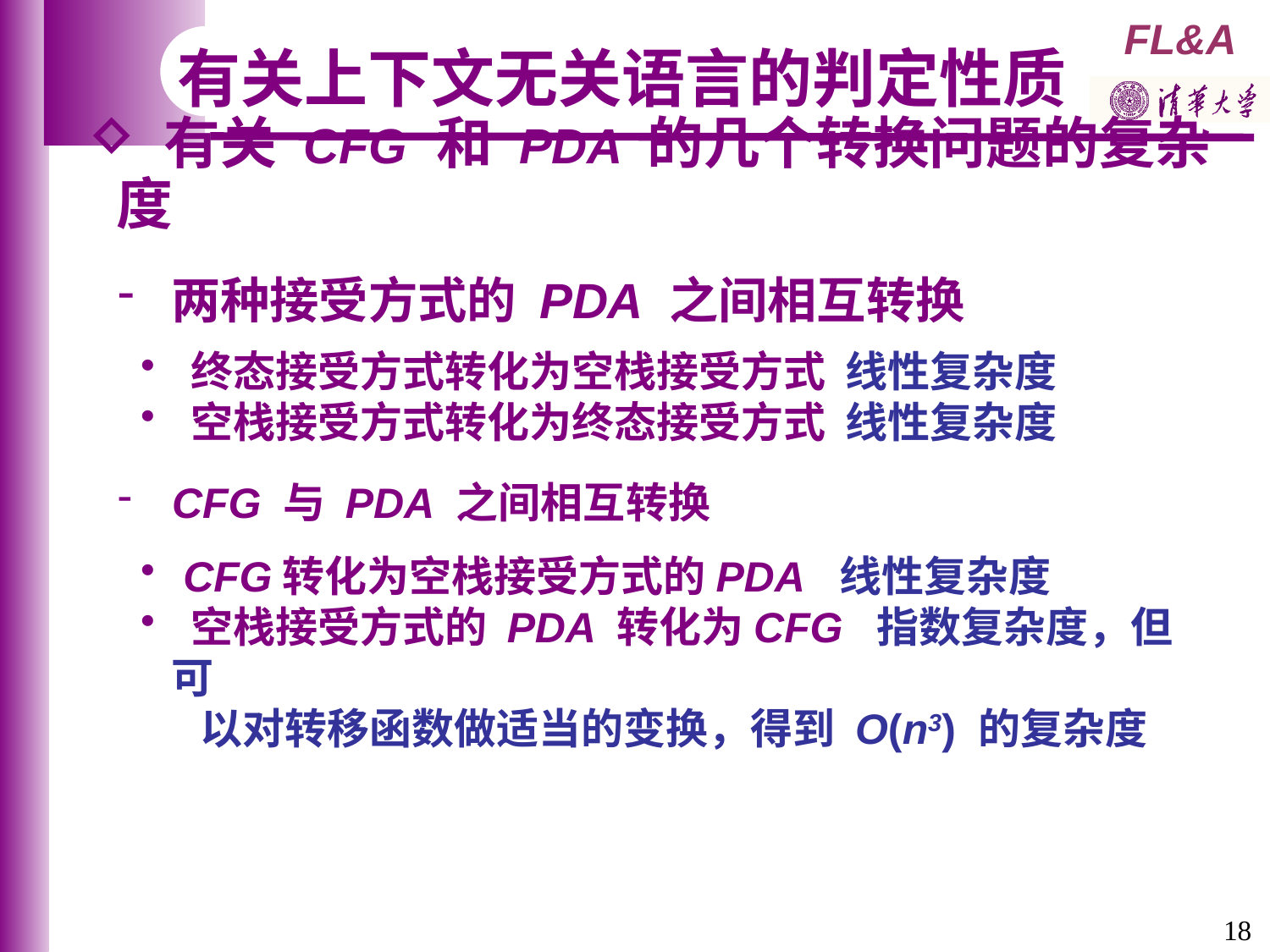

有关上下文无关语言的判定性质
 有关 CFG 和 PDA 的几个转换问题的复杂度
 两种接受方式的 PDA 之间相互转换
 终态接受方式转化为空栈接受方式  线性复杂度
 空栈接受方式转化为终态接受方式  线性复杂度
  CFG 与 PDA 之间相互转换
 CFG转化为空栈接受方式的PDA  线性复杂度
 空栈接受方式的 PDA 转化为CFG  指数复杂度，但可
  以对转移函数做适当的变换，得到 O(n3) 的复杂度
18